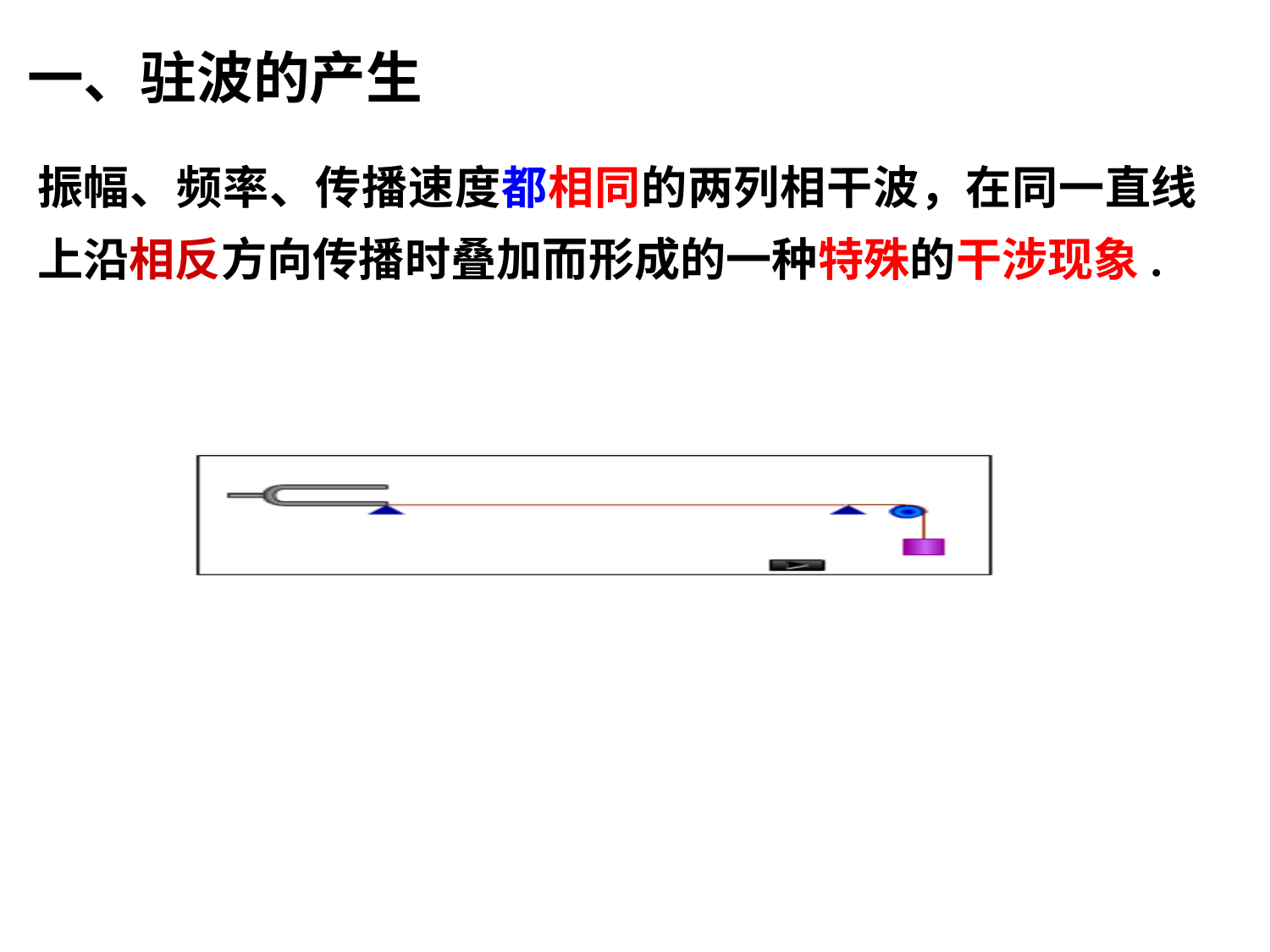

一、驻波的产生
振幅、频率、传播速度都相同的两列相干波，在同一直线上沿相反方向传播时叠加而形成的一种特殊的干涉现象.